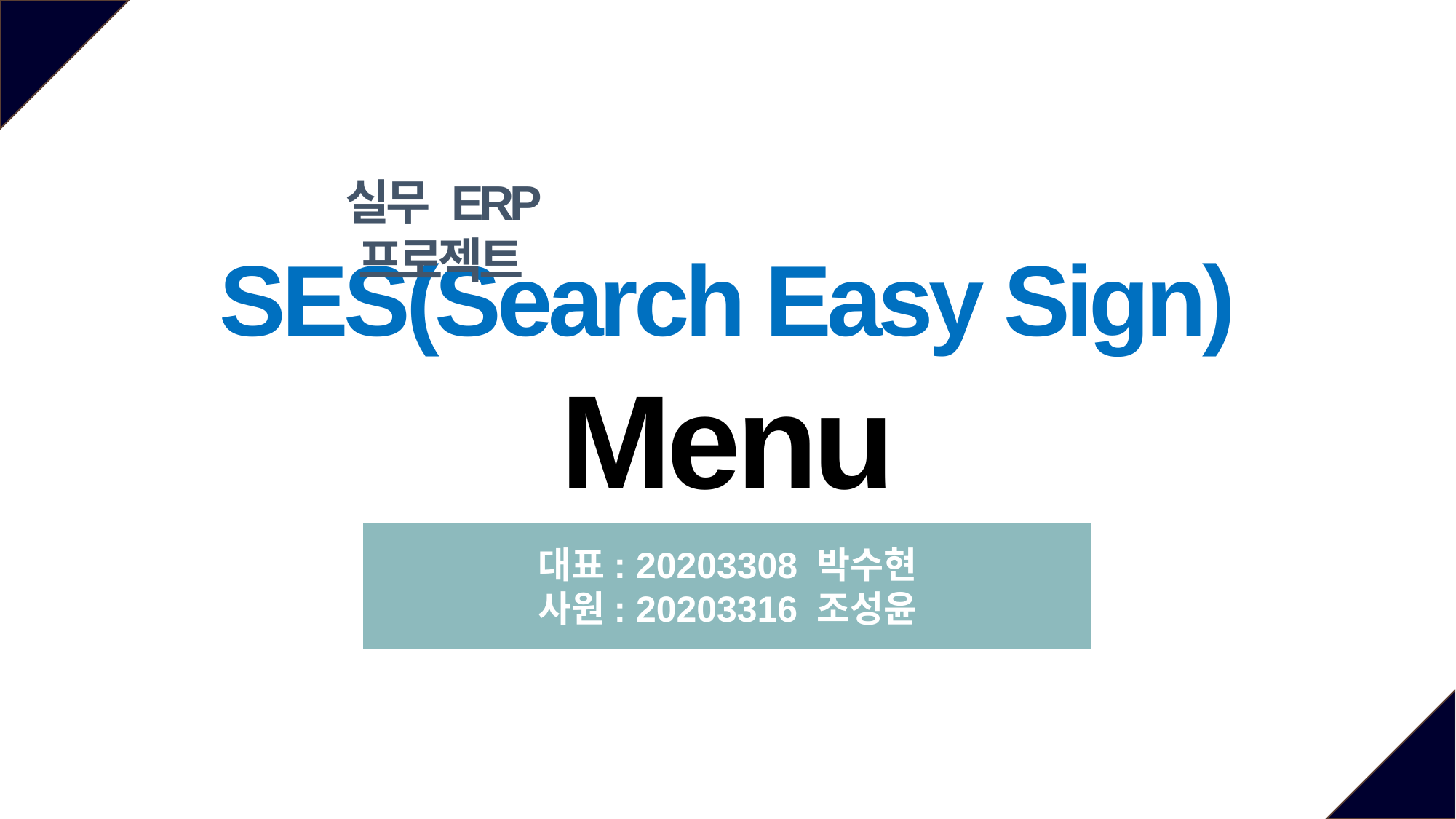

실무 ERP 프로젝트
SES(Search Easy Sign)
Menu
대표: 20203308 박수현
사원: 20203316 조성윤